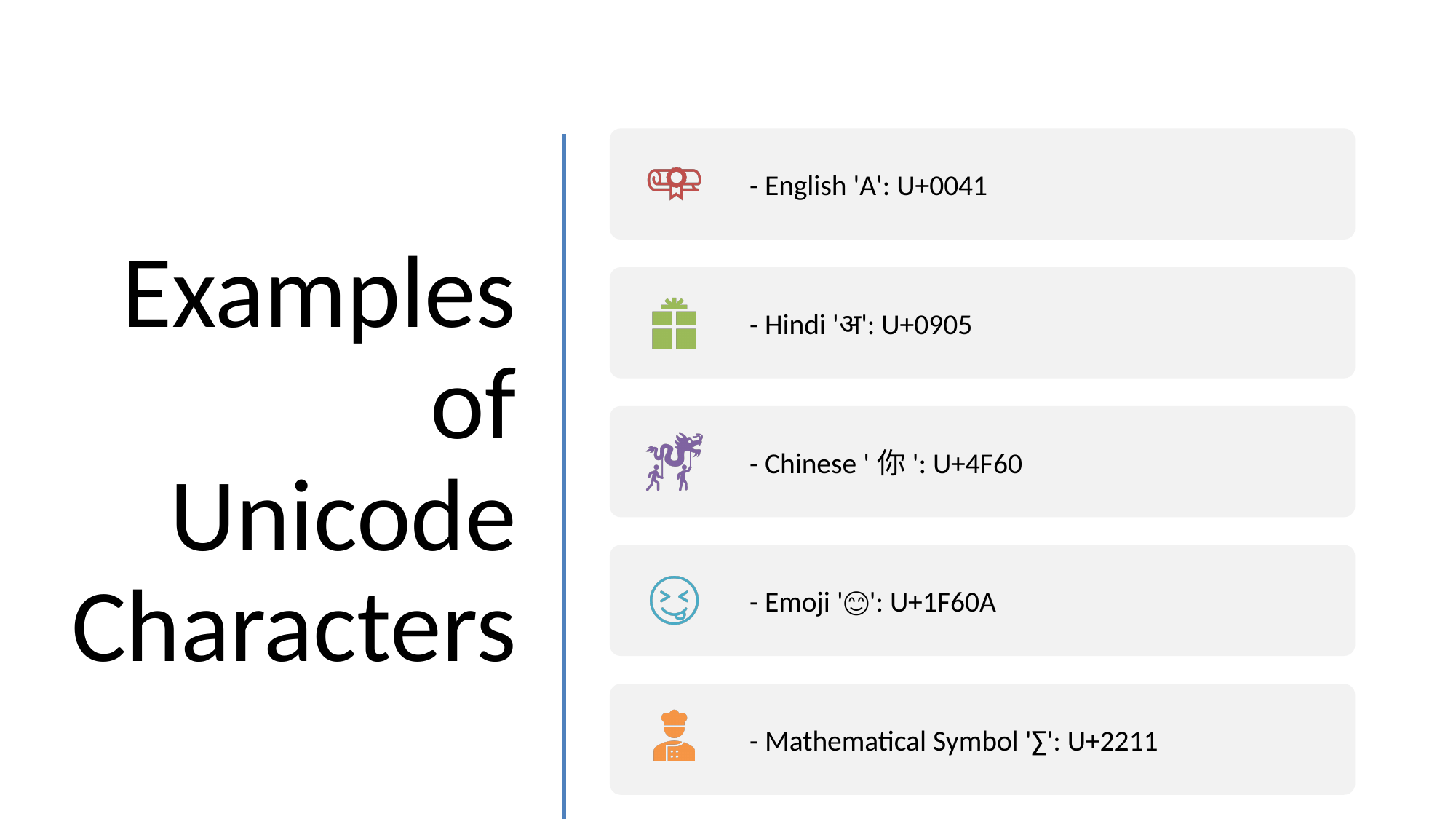

# Examples of Unicode Characters
- English 'A': U+0041
- Hindi 'अ': U+0905
- Chinese '你': U+4F60
- Emoji '😊': U+1F60A
- Mathematical Symbol '∑': U+2211